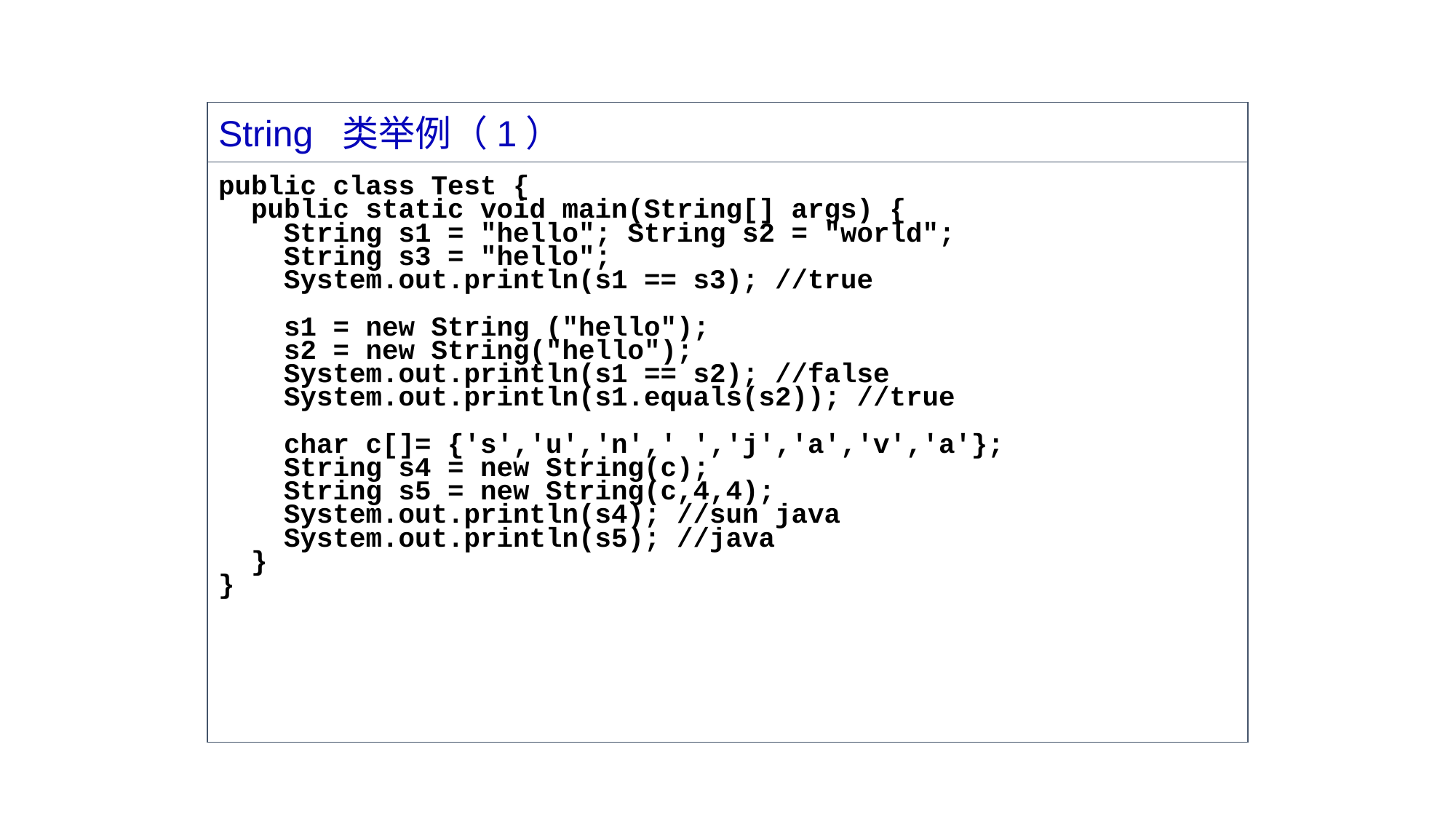

String  类举例（1）
public class Test {
  public static void main(String[] args) {
    String s1 = "hello"; String s2 = "world";
    String s3 = "hello";
    System.out.println(s1 == s3); //true

    s1 = new String ("hello");
    s2 = new String("hello");
    System.out.println(s1 == s2); //false
    System.out.println(s1.equals(s2)); //true

    char c[]= {'s','u','n',' ','j','a','v','a'};
    String s4 = new String(c);
    String s5 = new String(c,4,4);
    System.out.println(s4); //sun java
    System.out.println(s5); //java
  }
}